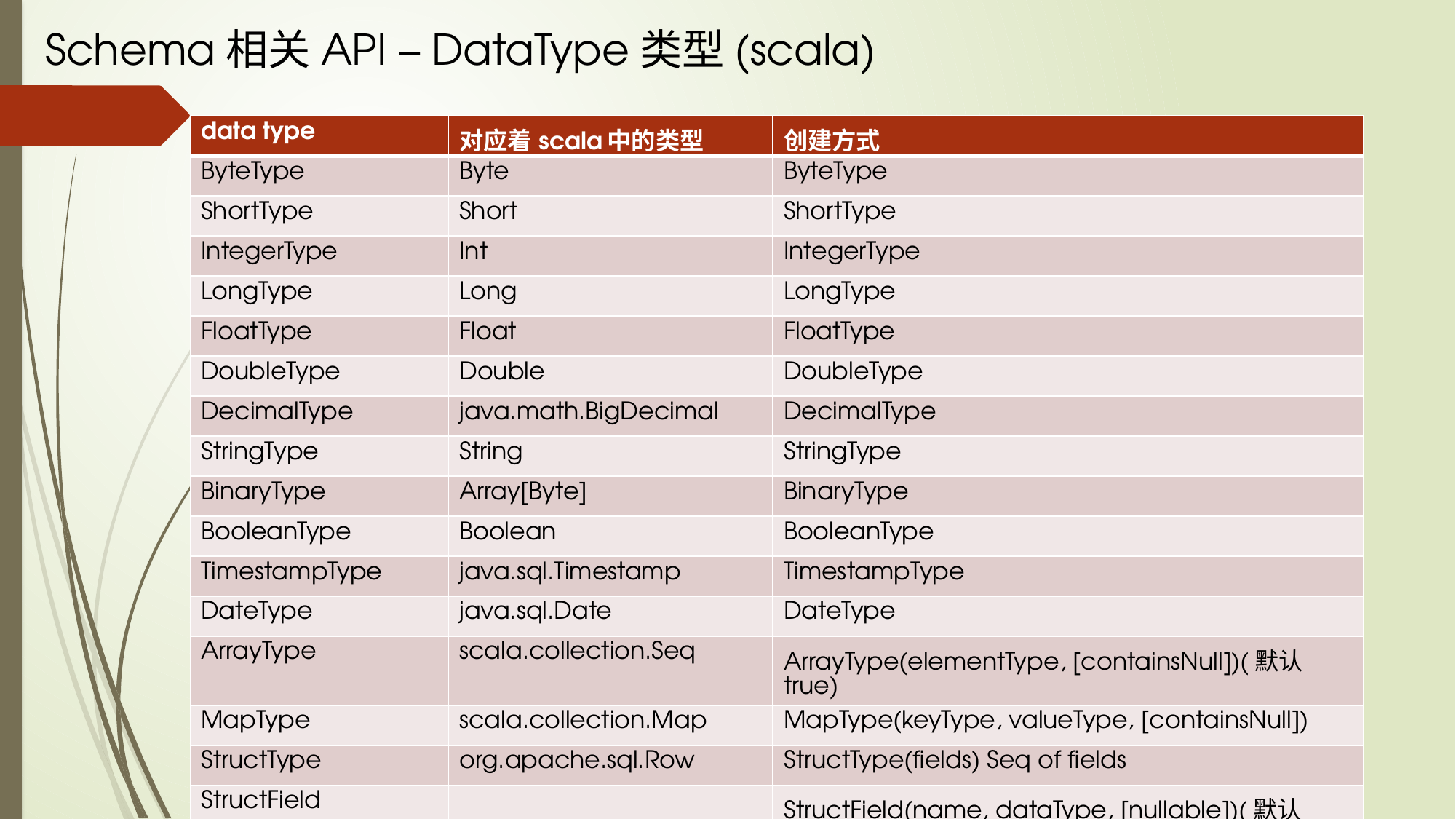

Schema相关API – DataType类型(scala)
| data type | 对应着scala中的类型 | 创建方式 |
| --- | --- | --- |
| ByteType | Byte | ByteType |
| ShortType | Short | ShortType |
| IntegerType | Int | IntegerType |
| LongType | Long | LongType |
| FloatType | Float | FloatType |
| DoubleType | Double | DoubleType |
| DecimalType | java.math.BigDecimal | DecimalType |
| StringType | String | StringType |
| BinaryType | Array[Byte] | BinaryType |
| BooleanType | Boolean | BooleanType |
| TimestampType | java.sql.Timestamp | TimestampType |
| DateType | java.sql.Date | DateType |
| ArrayType | scala.collection.Seq | ArrayType(elementType, [containsNull])(默认true) |
| MapType | scala.collection.Map | MapType(keyType, valueType, [containsNull]) |
| StructType | org.apache.sql.Row | StructType(fields) Seq of fields |
| StructField |  | StructField(name, dataType, [nullable])(默认true) |